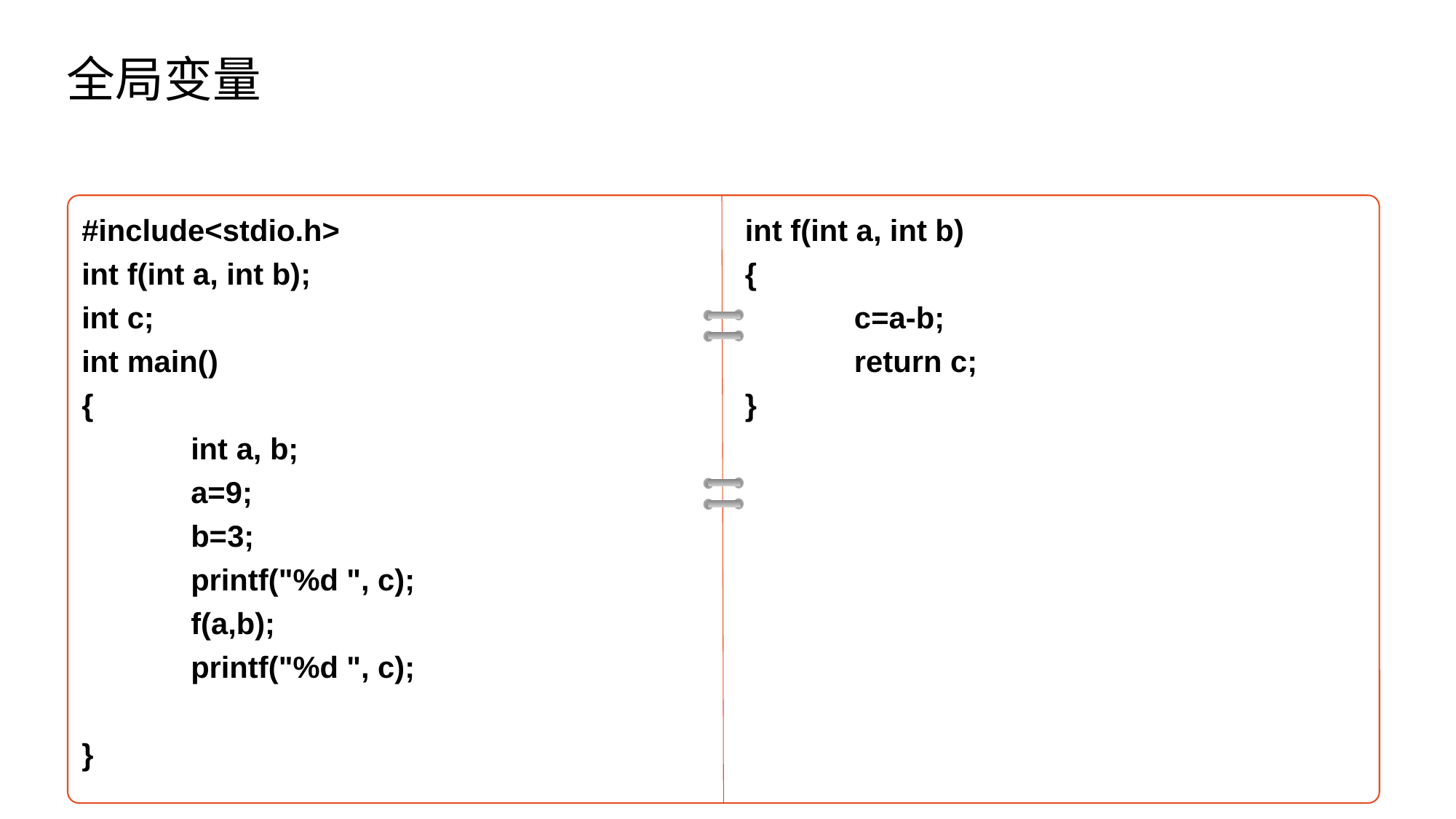

# 全局变量
#include<stdio.h>
int f(int a, int b);
int c;
int main()
{
	int a, b;
	a=9;
	b=3;
	printf("%d ", c);
	f(a,b);
	printf("%d ", c);

}
int f(int a, int b)
{
	c=a-b;
	return c;
}